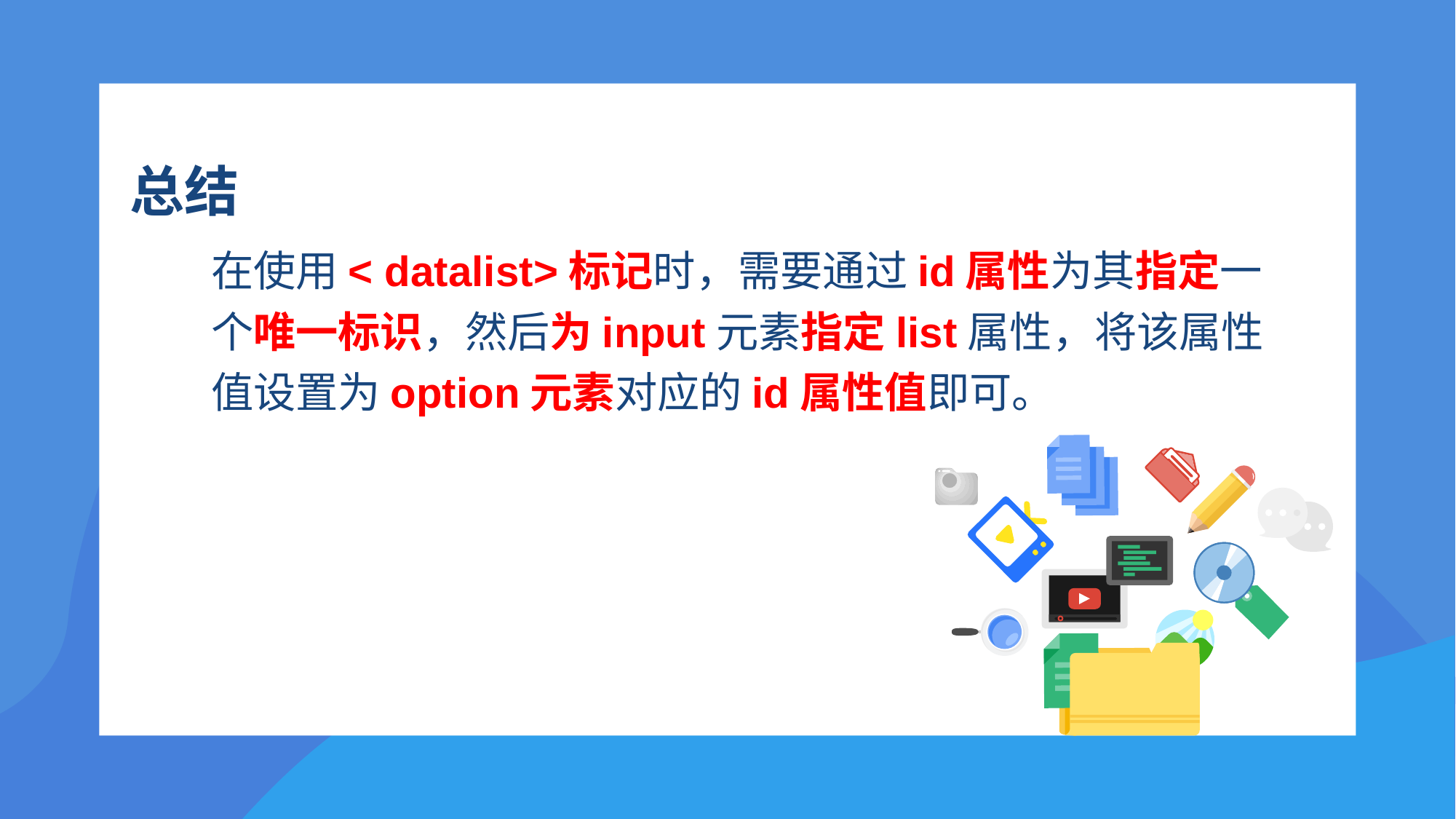

# 总结
在使用< datalist>标记时，需要通过id属性为其指定一个唯一标识，然后为input元素指定list属性，将该属性值设置为option元素对应的id属性值即可。